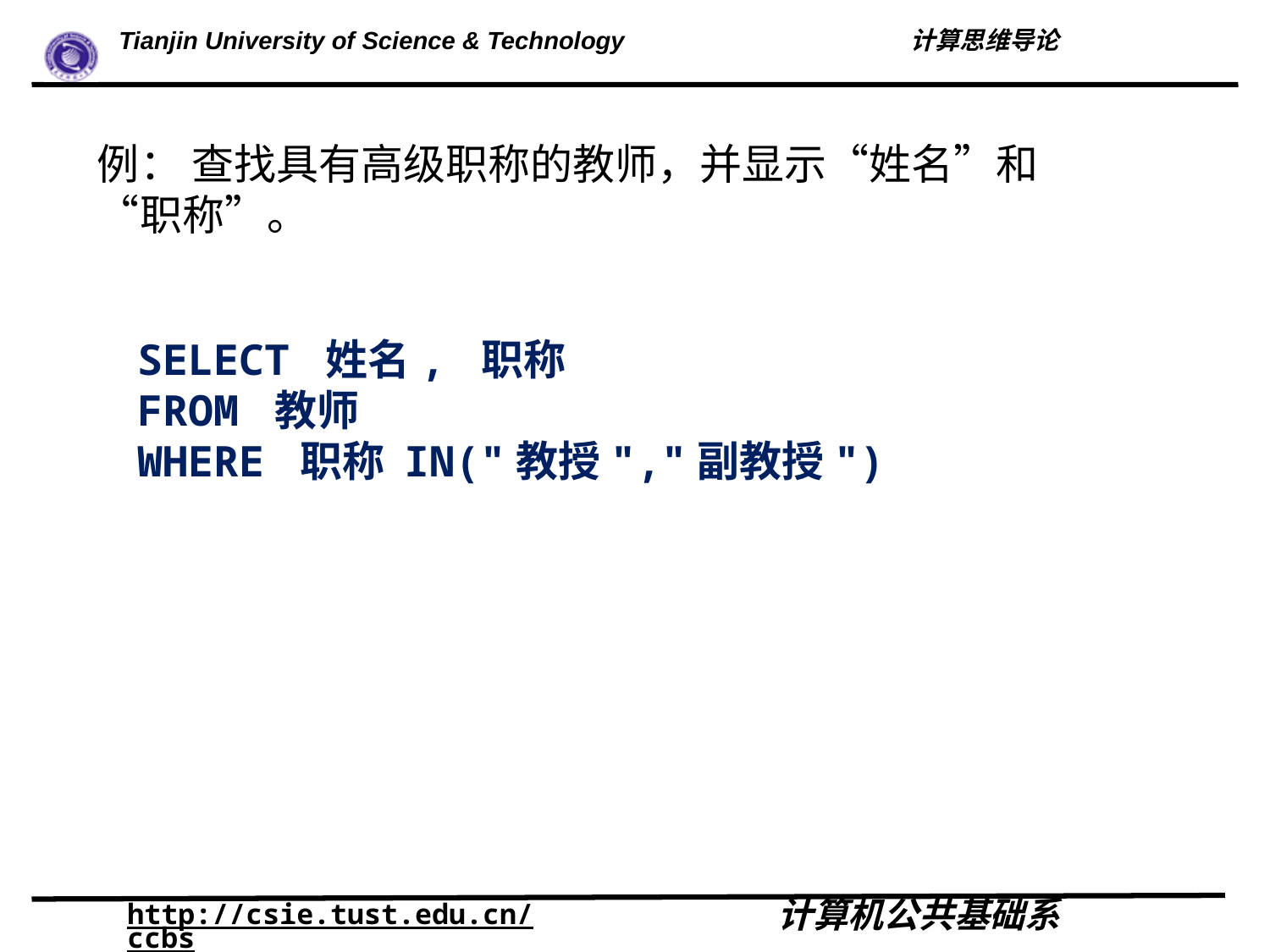

例： 查找具有高级职称的教师，并显示“姓名”和“职称”。
SELECT 姓名, 职称
FROM 教师
WHERE 职称 IN("教授","副教授")